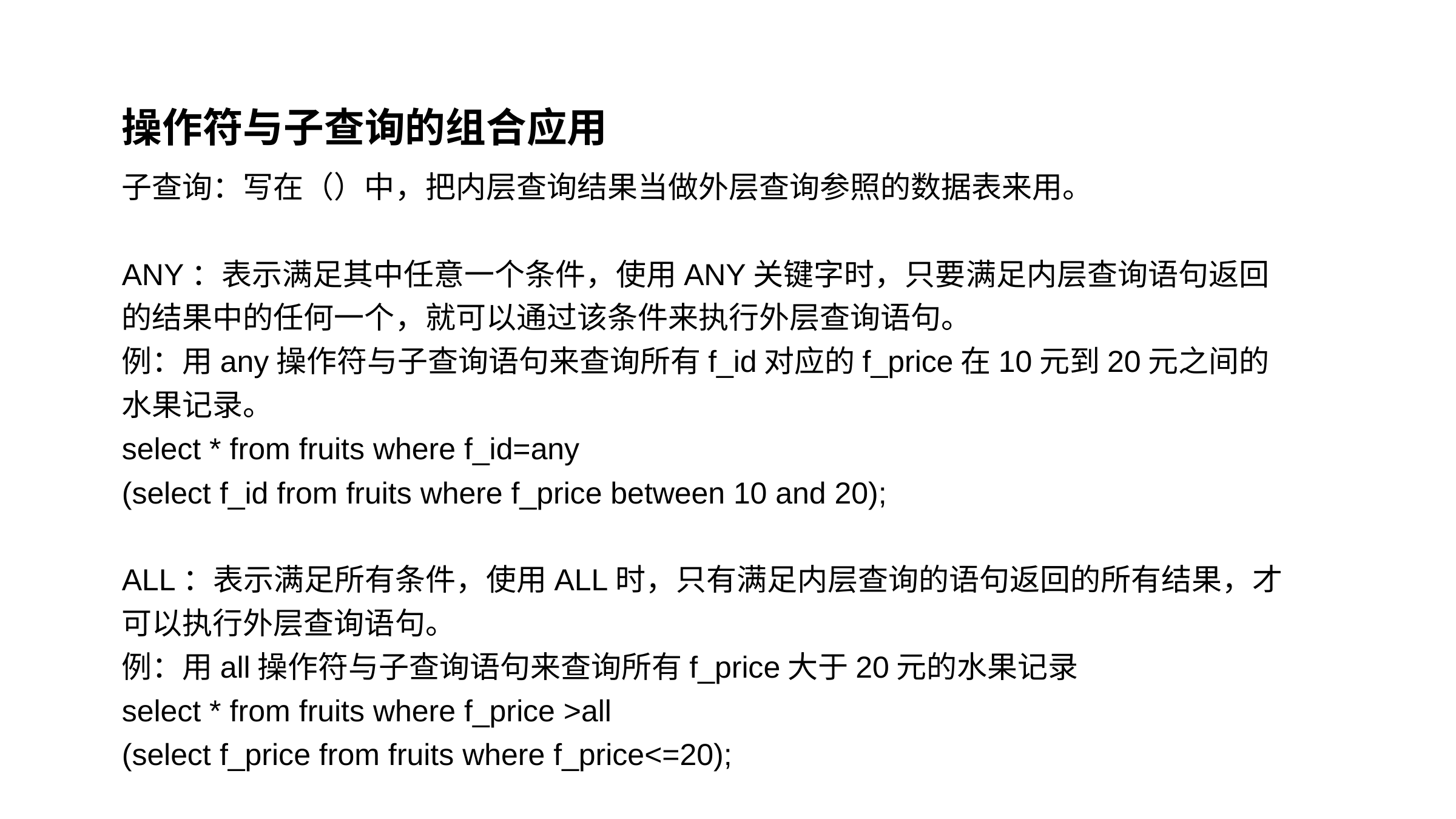

#
操作符与子查询的组合应用
子查询：写在（）中，把内层查询结果当做外层查询参照的数据表来用。

ANY：表示满足其中任意一个条件，使用ANY关键字时，只要满足内层查询语句返回的结果中的任何一个，就可以通过该条件来执行外层查询语句。
例：用any操作符与子查询语句来查询所有f_id对应的f_price在10元到20元之间的水果记录。
select * from fruits where f_id=any
(select f_id from fruits where f_price between 10 and 20);

ALL：表示满足所有条件，使用ALL时，只有满足内层查询的语句返回的所有结果，才可以执行外层查询语句。
例：用all操作符与子查询语句来查询所有f_price大于20元的水果记录
select * from fruits where f_price >all
(select f_price from fruits where f_price<=20);